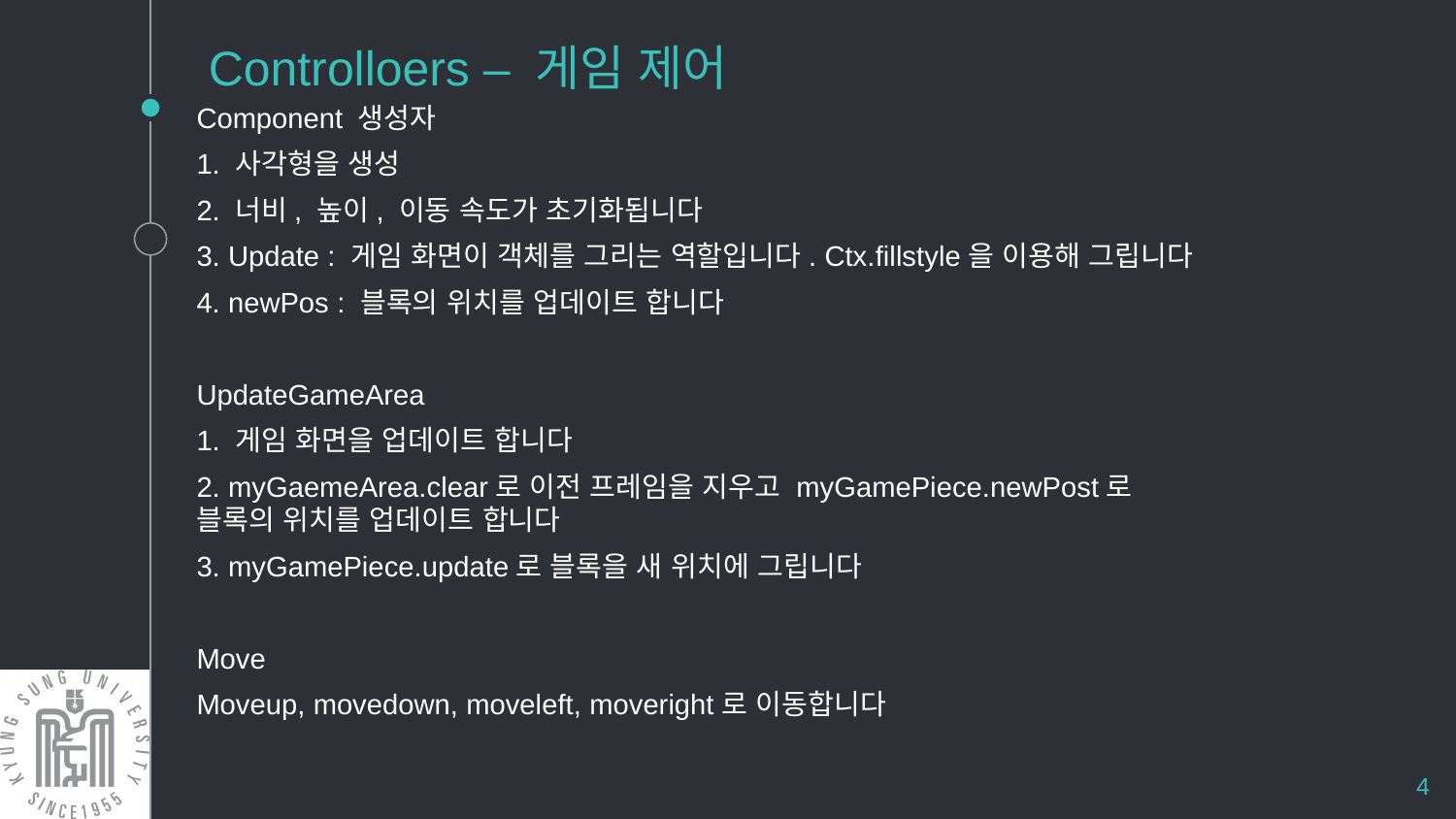

# Controlloers – 게임 제어
Component 생성자
1. 사각형을 생성
2. 너비, 높이, 이동 속도가 초기화됩니다
3. Update : 게임 화면이 객체를 그리는 역할입니다. Ctx.fillstyle을 이용해 그립니다
4. newPos : 블록의 위치를 업데이트 합니다

UpdateGameArea
1. 게임 화면을 업데이트 합니다
2. myGaemeArea.clear로 이전 프레임을 지우고 myGamePiece.newPost로 블록의 위치를 업데이트 합니다
3. myGamePiece.update로 블록을 새 위치에 그립니다

Move
Moveup, movedown, moveleft, moveright로 이동합니다
4